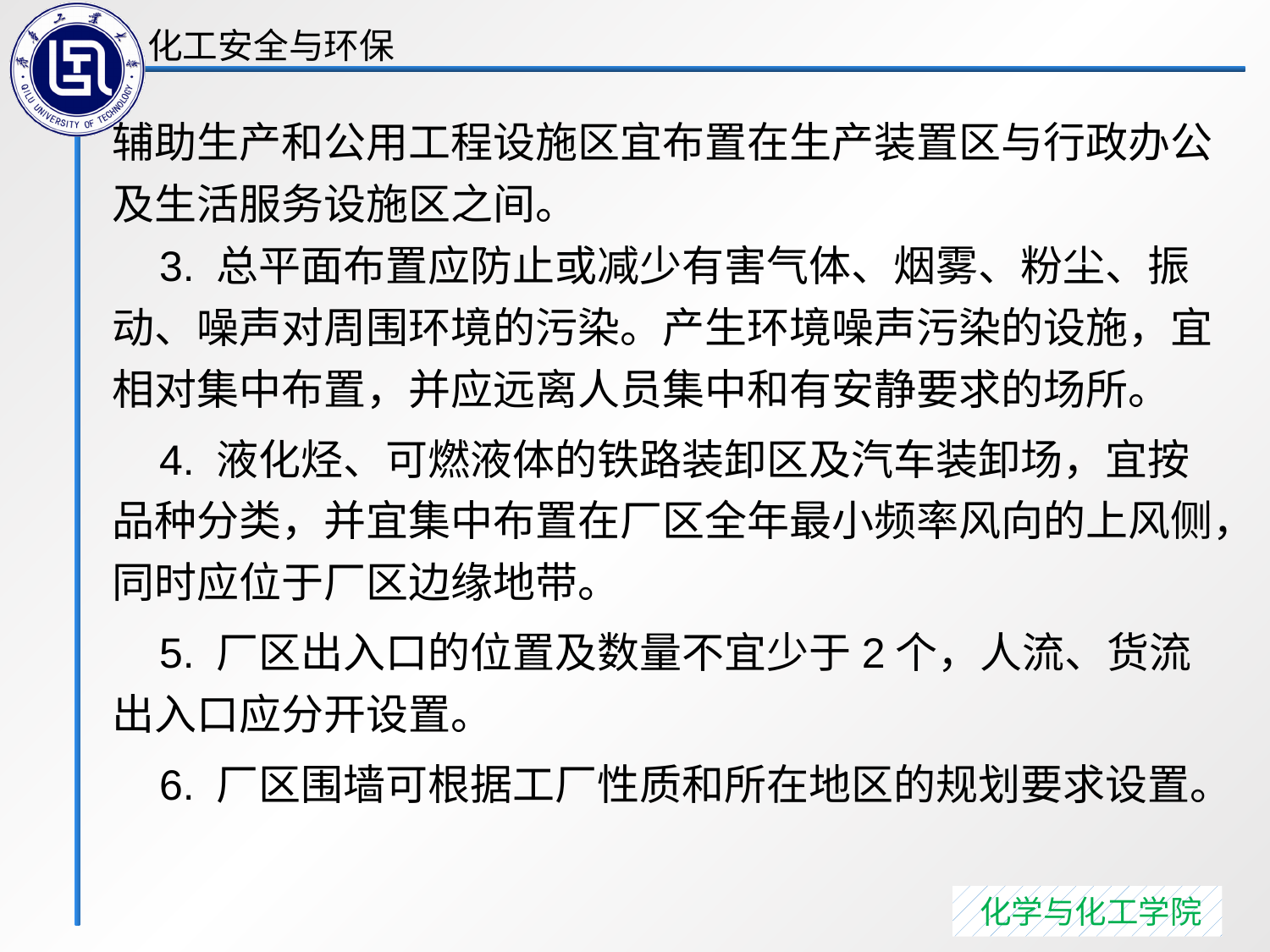

辅助生产和公用工程设施区宜布置在生产装置区与行政办公及生活服务设施区之间。
    3. 总平面布置应防止或减少有害气体、烟雾、粉尘、振动、噪声对周围环境的污染。产生环境噪声污染的设施，宜相对集中布置，并应远离人员集中和有安静要求的场所。
    4. 液化烃、可燃液体的铁路装卸区及汽车装卸场，宜按品种分类，并宜集中布置在厂区全年最小频率风向的上风侧，同时应位于厂区边缘地带。
    5. 厂区出入口的位置及数量不宜少于2个，人流、货流出入口应分开设置。
    6. 厂区围墙可根据工厂性质和所在地区的规划要求设置。